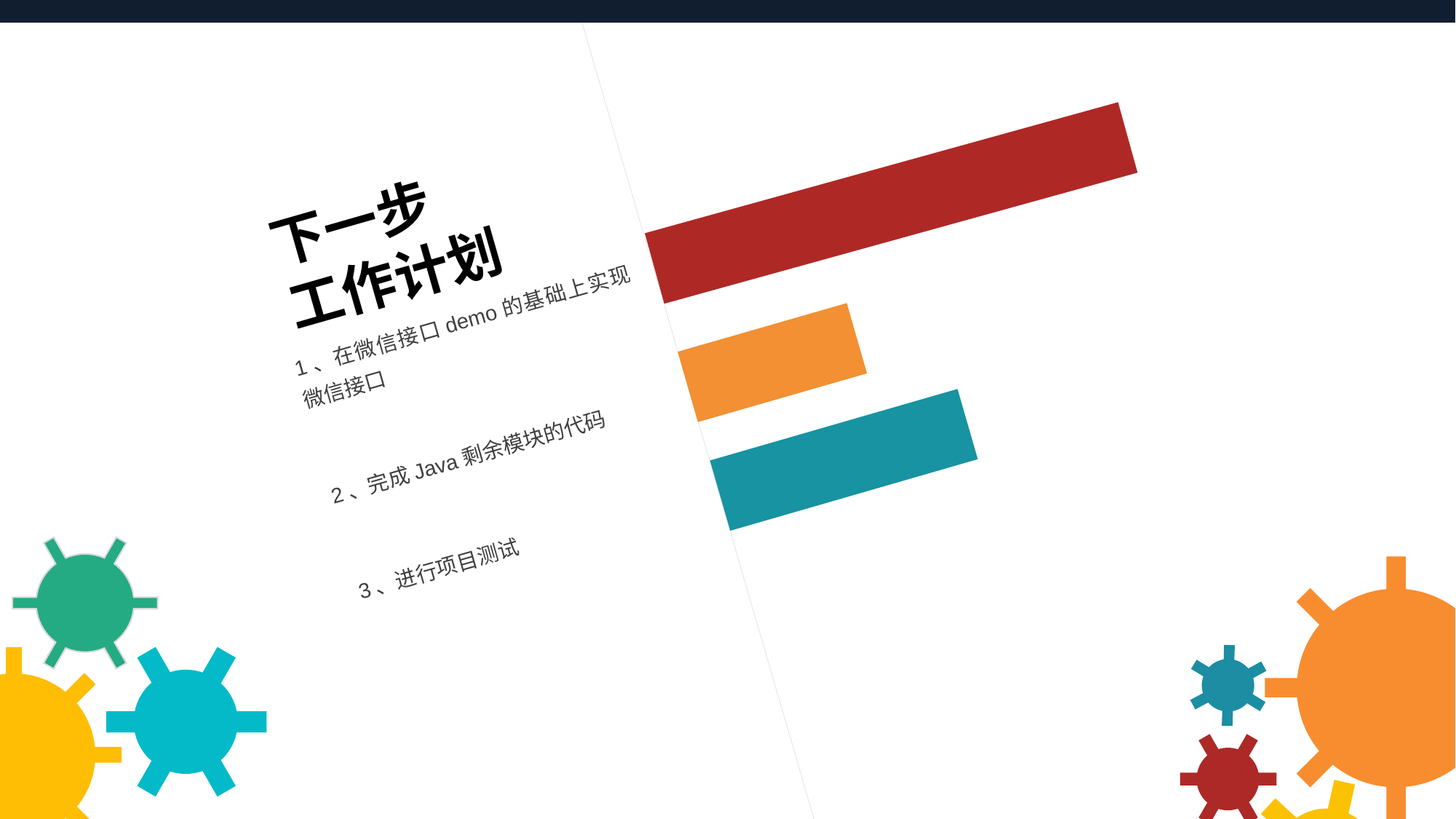

下一步
工作计划

1、在微信接口demo的基础上实现微信接口

2、完成Java剩余模块的代码

3、进行项目测试